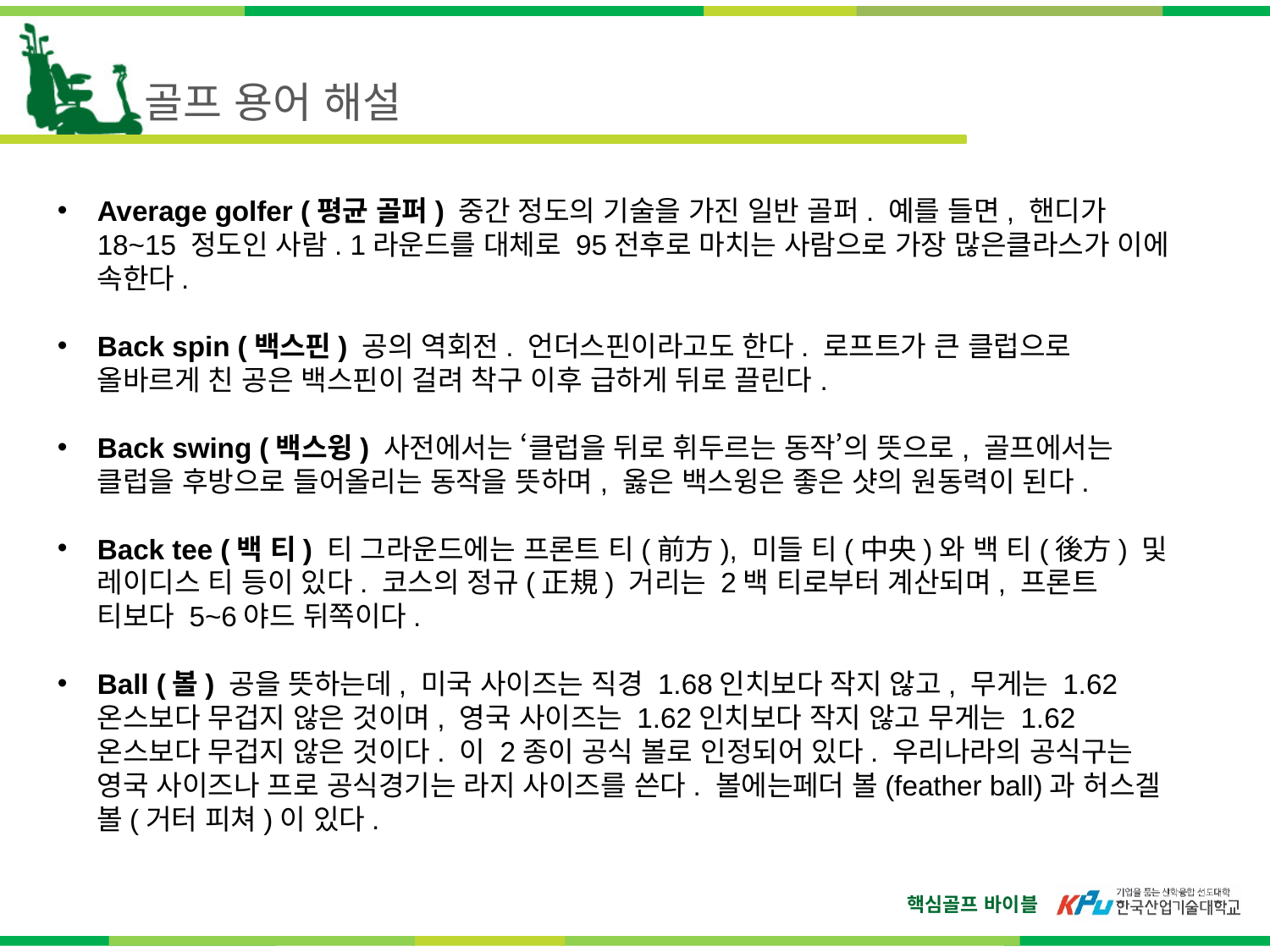

골프 용어 해설

Average golfer (평균 골퍼) 중간 정도의 기술을 가진 일반 골퍼. 예를 들면, 핸디가 18~15 정도인 사람. 1라운드를 대체로 95전후로 마치는 사람으로 가장 많은클라스가 이에 속한다.

Back spin (백스핀) 공의 역회전. 언더스핀이라고도 한다. 로프트가 큰 클럽으로 올바르게 친 공은 백스핀이 걸려 착구 이후 급하게 뒤로 끌린다.

Back swing (백스윙) 사전에서는 ‘클럽을 뒤로 휘두르는 동작’의 뜻으로, 골프에서는 클럽을 후방으로 들어올리는 동작을 뜻하며, 옳은 백스윙은 좋은 샷의 원동력이 된다.

Back tee (백 티) 티 그라운드에는 프론트 티(前方), 미들 티(中央)와 백 티(後方) 및 레이디스 티 등이 있다. 코스의 정규(正規) 거리는 2백 티로부터 계산되며, 프론트 티보다 5~6야드 뒤쪽이다.

Ball (볼) 공을 뜻하는데, 미국 사이즈는 직경 1.68인치보다 작지 않고, 무게는 1.62온스보다 무겁지 않은 것이며, 영국 사이즈는 1.62인치보다 작지 않고 무게는 1.62온스보다 무겁지 않은 것이다. 이 2종이 공식 볼로 인정되어 있다. 우리나라의 공식구는 영국 사이즈나 프로 공식경기는 라지 사이즈를 쓴다. 볼에는페더 볼(feather ball)과 허스겔 볼(거터 피쳐)이 있다.